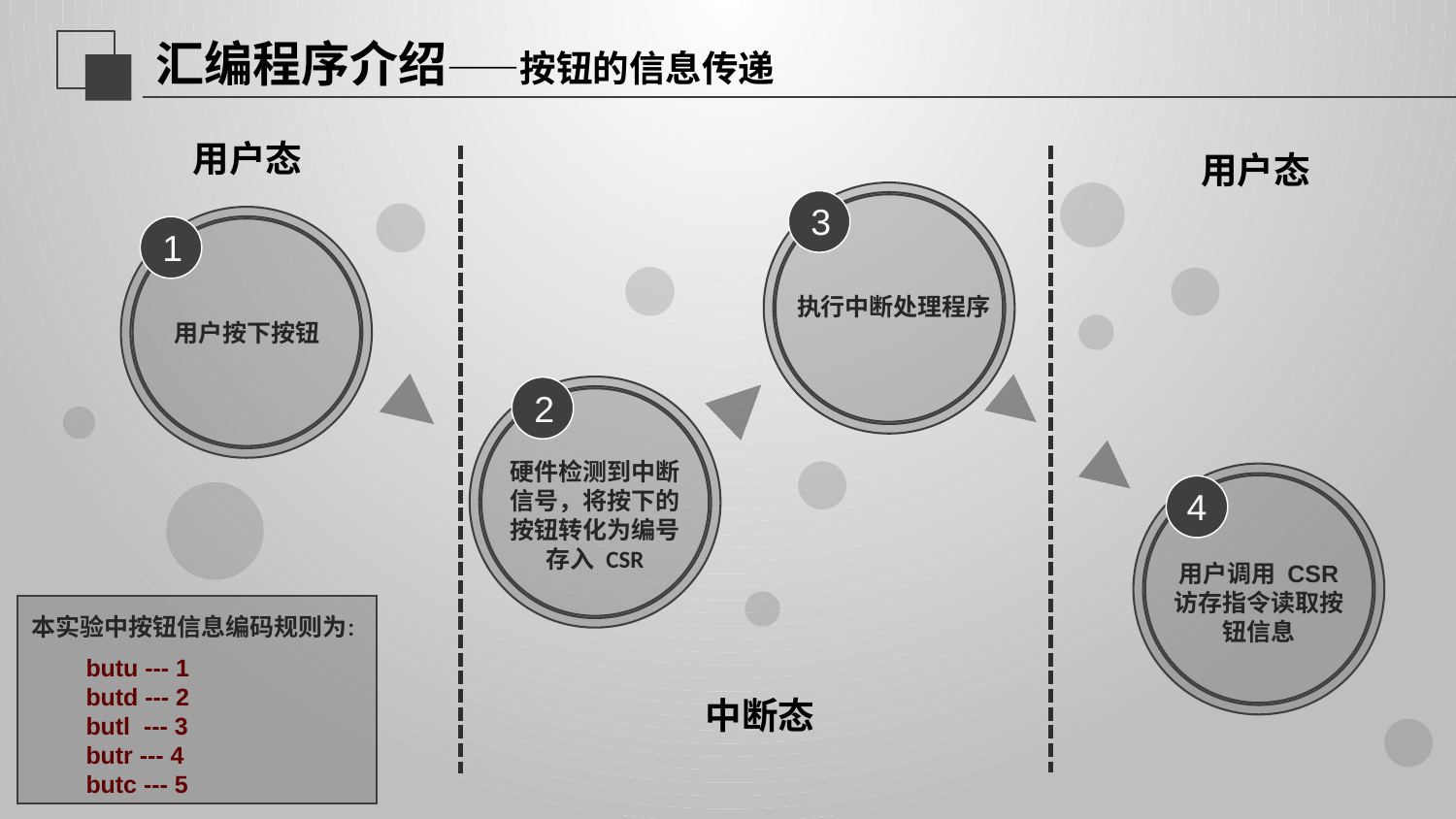

# 汇编程序介绍——按钮的信息传递
用户态
用户态

3

1

执行中断处理程序
用户按下按钮

2

硬件检测到中断信号，将按下的按钮转化为编号存入 CSR

4

用户调用 CSR 访存指令读取按钮信息

本实验中按钮信息编码规则为：
        butu --- 1
        butd --- 2
        butl  --- 3
        butr --- 4
        butc --- 5

中断态